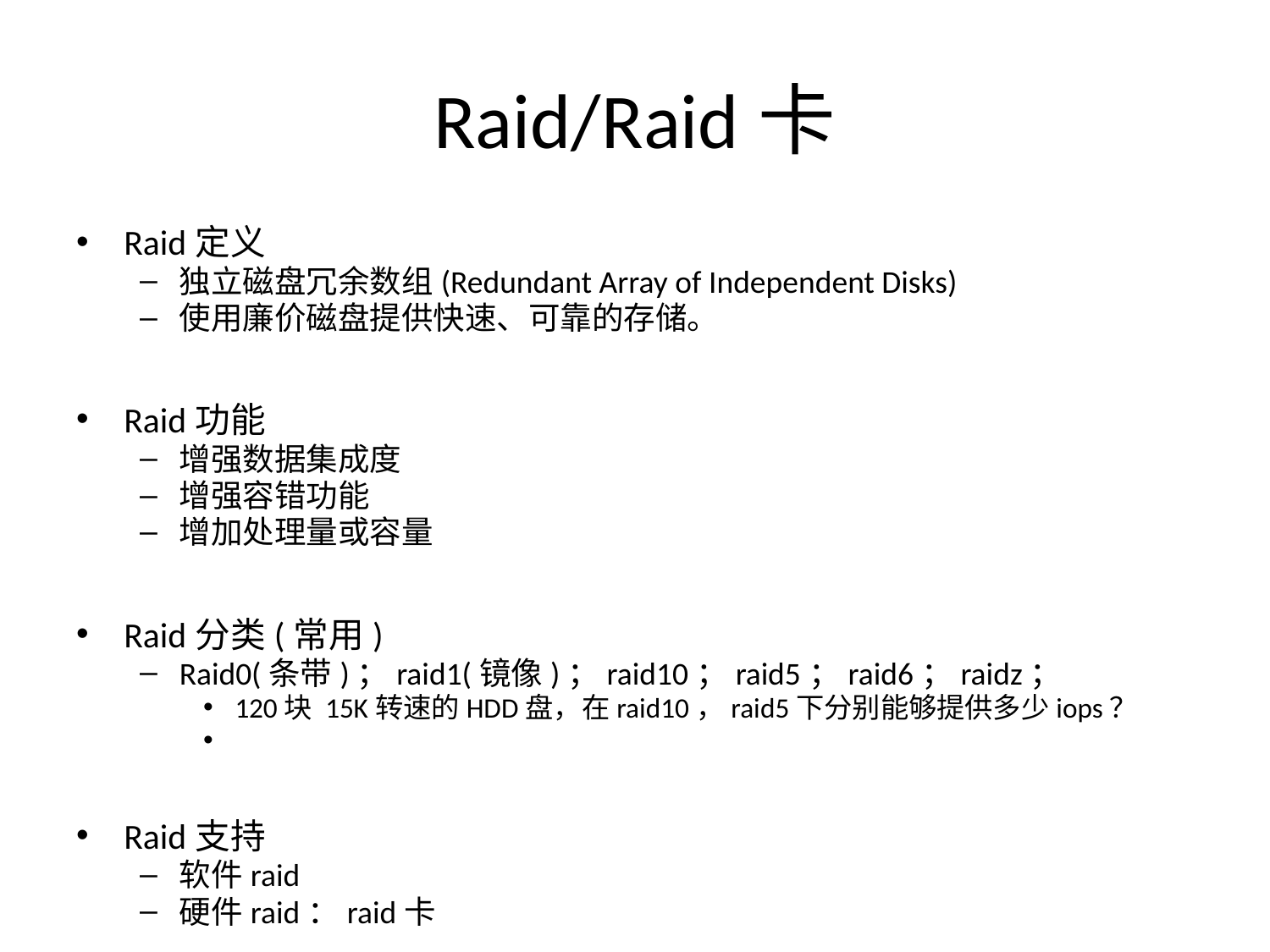

# Raid/Raid卡
Raid定义
独立磁盘冗余数组(Redundant Array of Independent Disks)
使用廉价磁盘提供快速、可靠的存储。

Raid功能
增强数据集成度
增强容错功能
增加处理量或容量

Raid分类(常用)
Raid0(条带)；raid1(镜像)；raid10；raid5；raid6；raidz；
120块 15K转速的HDD盘，在raid10，raid5下分别能够提供多少iops？

Raid支持
软件raid
硬件raid：raid卡